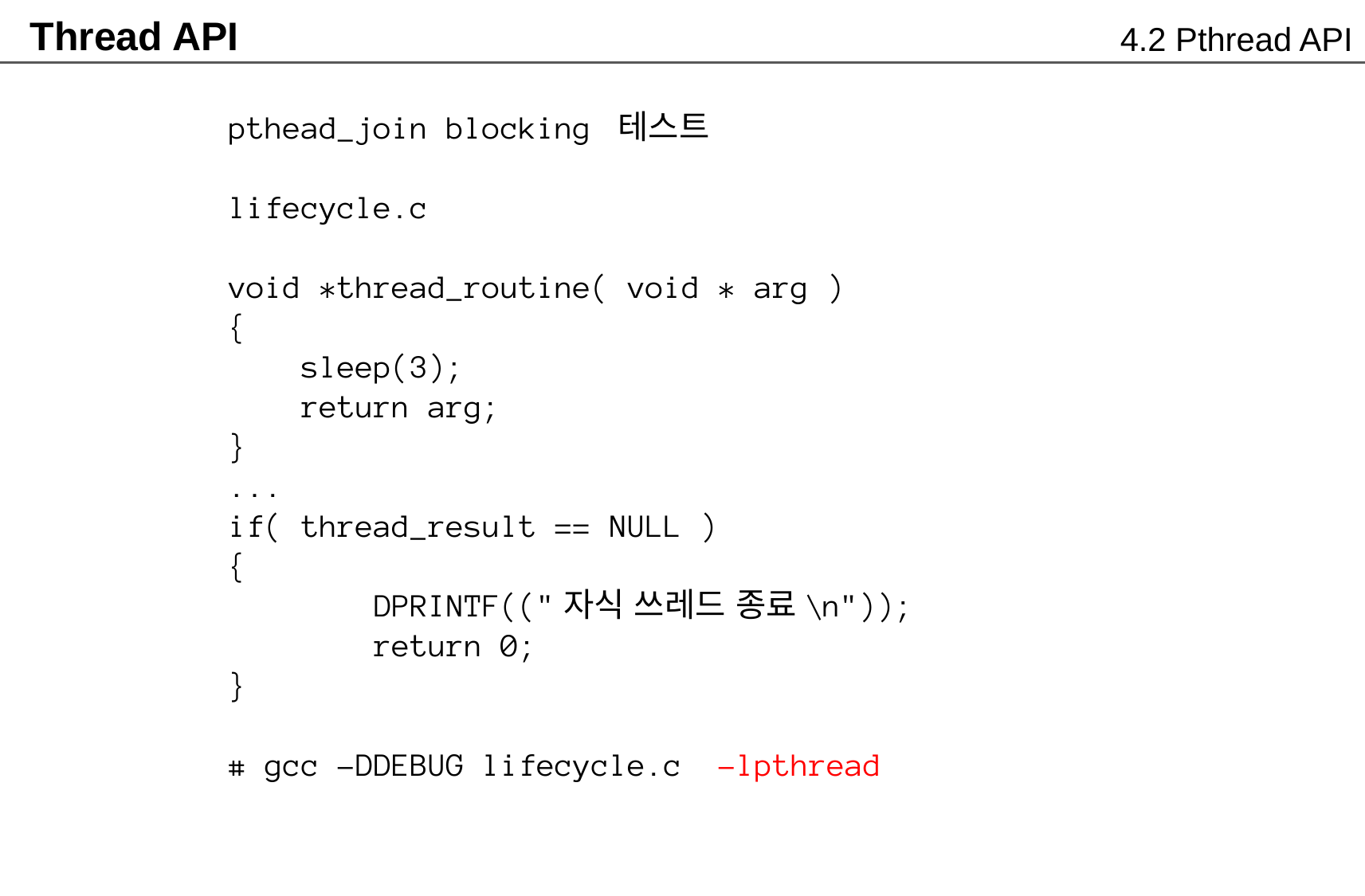

# Thread API
4.2 Pthread API

pthead_join blocking 테스트

lifecycle.c

void *thread_routine( void * arg )
{
    sleep(3);
    return arg;
}
...
if( thread_result == NULL )
{
        DPRINTF(("자식 쓰레드 종료\n"));
        return 0;
}

# gcc -DDEBUG lifecycle.c  -lpthread